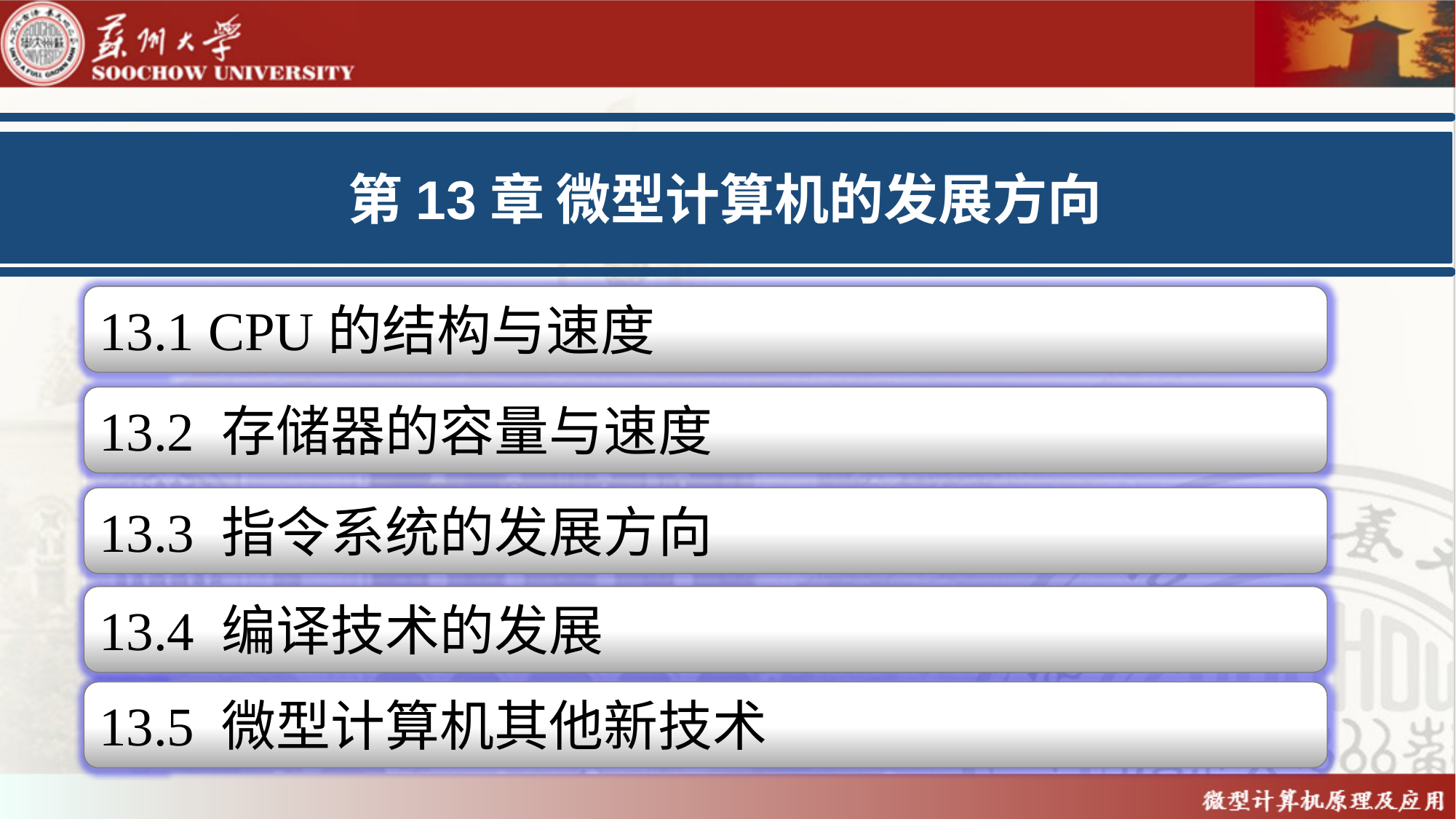

第13章 微型计算机的发展方向
13.1 CPU的结构与速度
13.2 存储器的容量与速度
13.3 指令系统的发展方向
13.4 编译技术的发展
13.5 微型计算机其他新技术